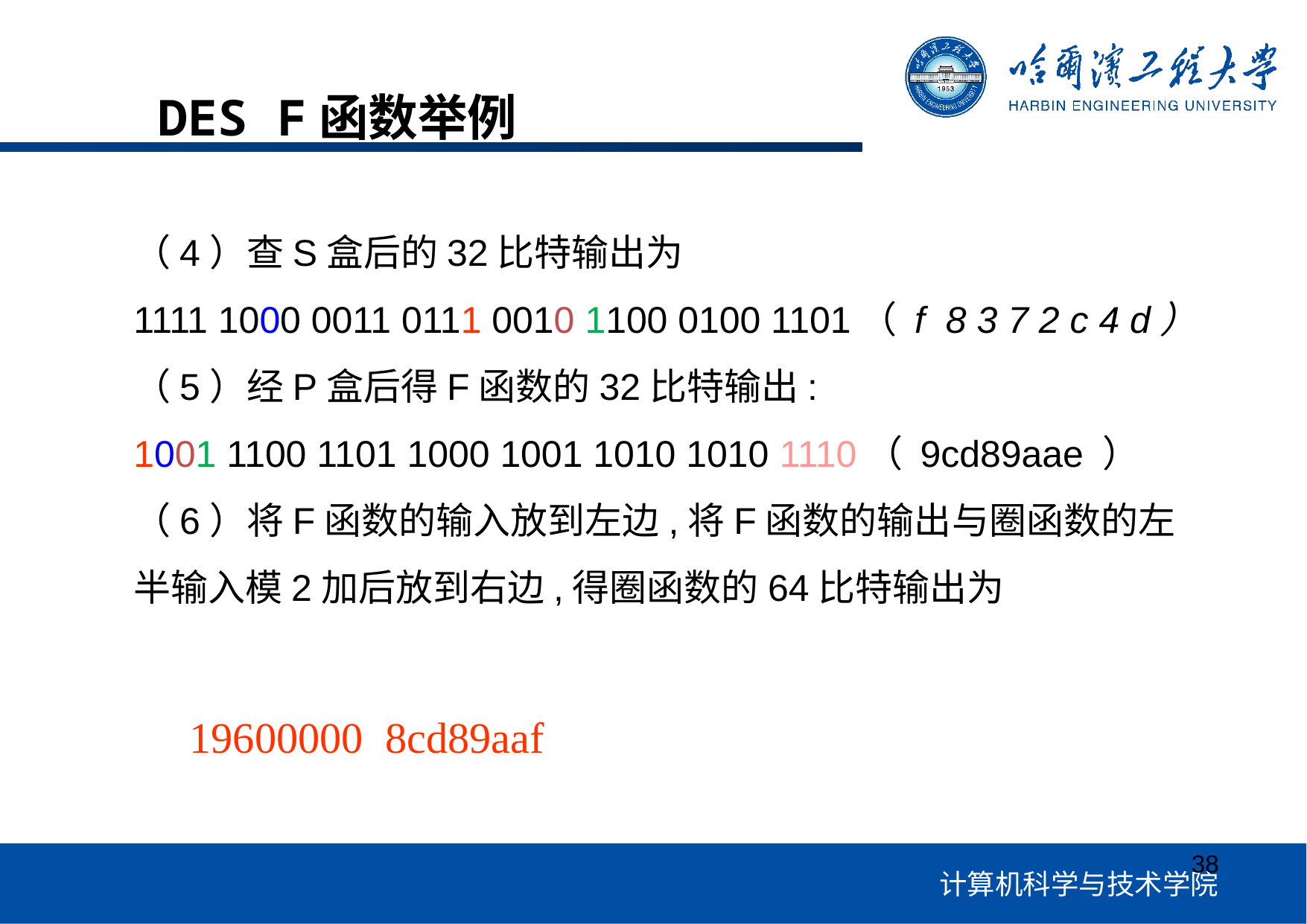

DES F函数举例
DES F函数举例
（4）查S盒后的32比特输出为
1111 1000 0011 0111 0010 1100 0100 1101（ f  8 3 7 2 c 4 d）
（5）经P盒后得F函数的32比特输出:
1001 1100 1101 1000 1001 1010 1010 1110（ 9cd89aae ）
（6）将F函数的输入放到左边,将F函数的输出与圈函数的左半输入模2加后放到右边,得圈函数的64比特输出为
19600000  8cd89aaf
38